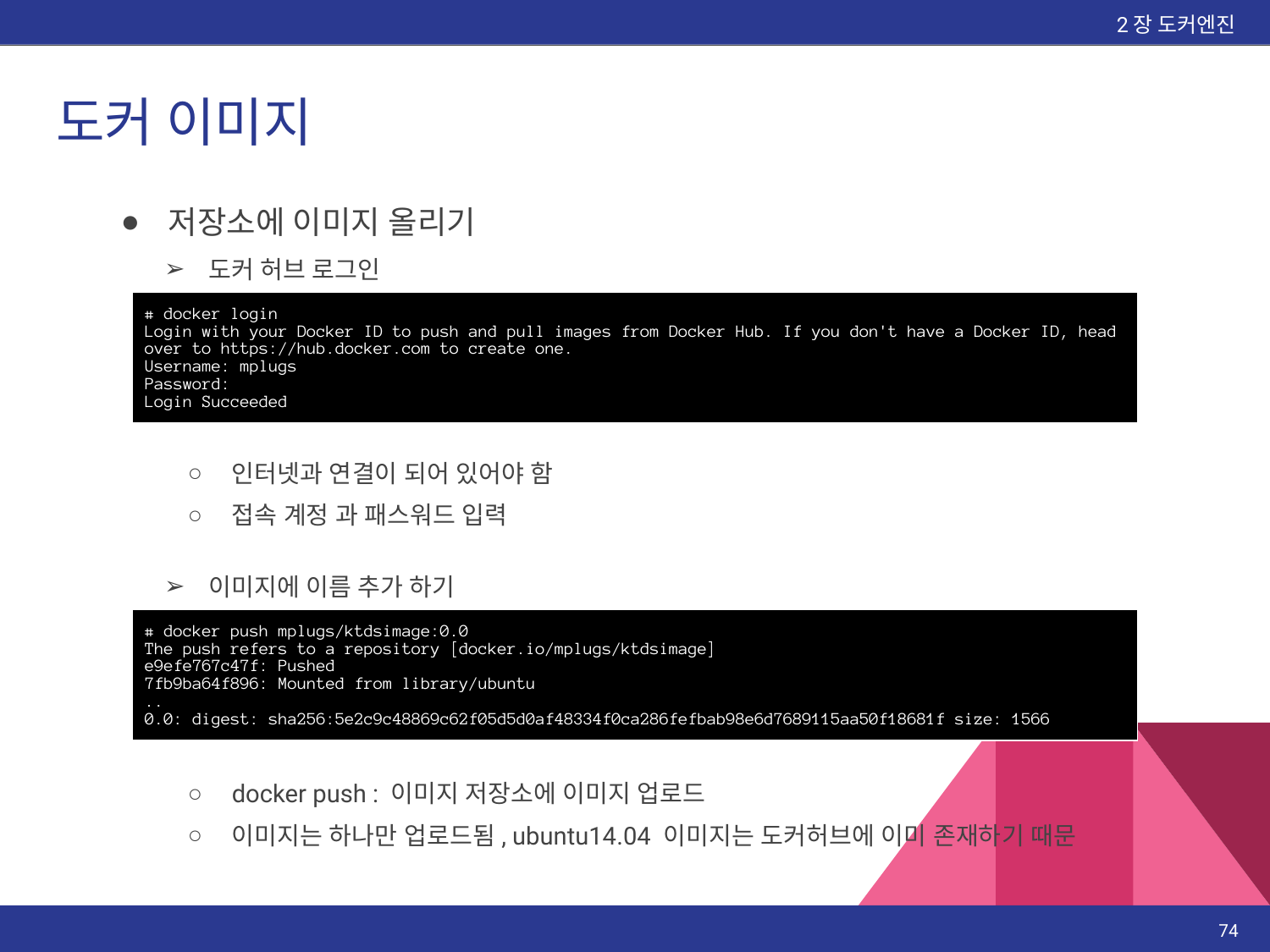

2장 도커엔진
# 도커 이미지
저장소에 이미지 올리기
도커 허브 로그인

| # docker login Login with your Docker ID to push and pull images from Docker Hub. If you don't have a Docker ID, head over to https://hub.docker.com to create one. Username: mplugs Password: Login Succeeded |
| --- |
인터넷과 연결이 되어 있어야 함
접속 계정 과 패스워드 입력
이미지에 이름 추가 하기

| # docker push mplugs/ktdsimage:0.0 The push refers to a repository [docker.io/mplugs/ktdsimage] e9efe767c47f: Pushed 7fb9ba64f896: Mounted from library/ubuntu .. 0.0: digest: sha256:5e2c9c48869c62f05d5d0af48334f0ca286fefbab98e6d7689115aa50f18681f size: 1566 |
| --- |
docker push : 이미지 저장소에 이미지 업로드
이미지는 하나만 업로드됨, ubuntu14.04 이미지는 도커허브에 이미 존재하기 때문
74